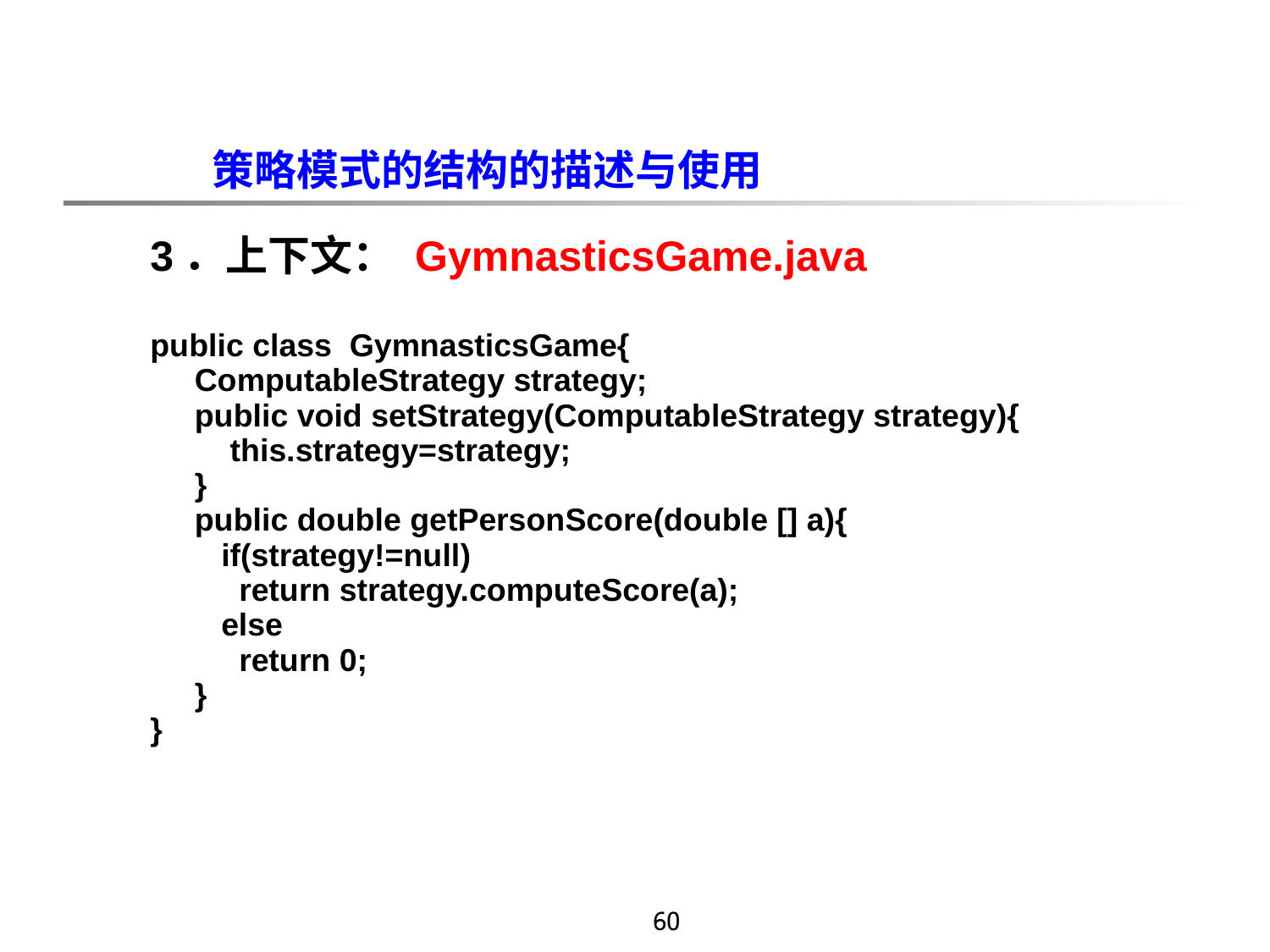

策略模式的结构的描述与使用

3．上下文： GymnasticsGame.java

public class  GymnasticsGame{
     ComputableStrategy strategy;
     public void setStrategy(ComputableStrategy strategy){
         this.strategy=strategy;
     }
     public double getPersonScore(double [] a){
        if(strategy!=null)
          return strategy.computeScore(a);
        else
          return 0;
     }
}

60